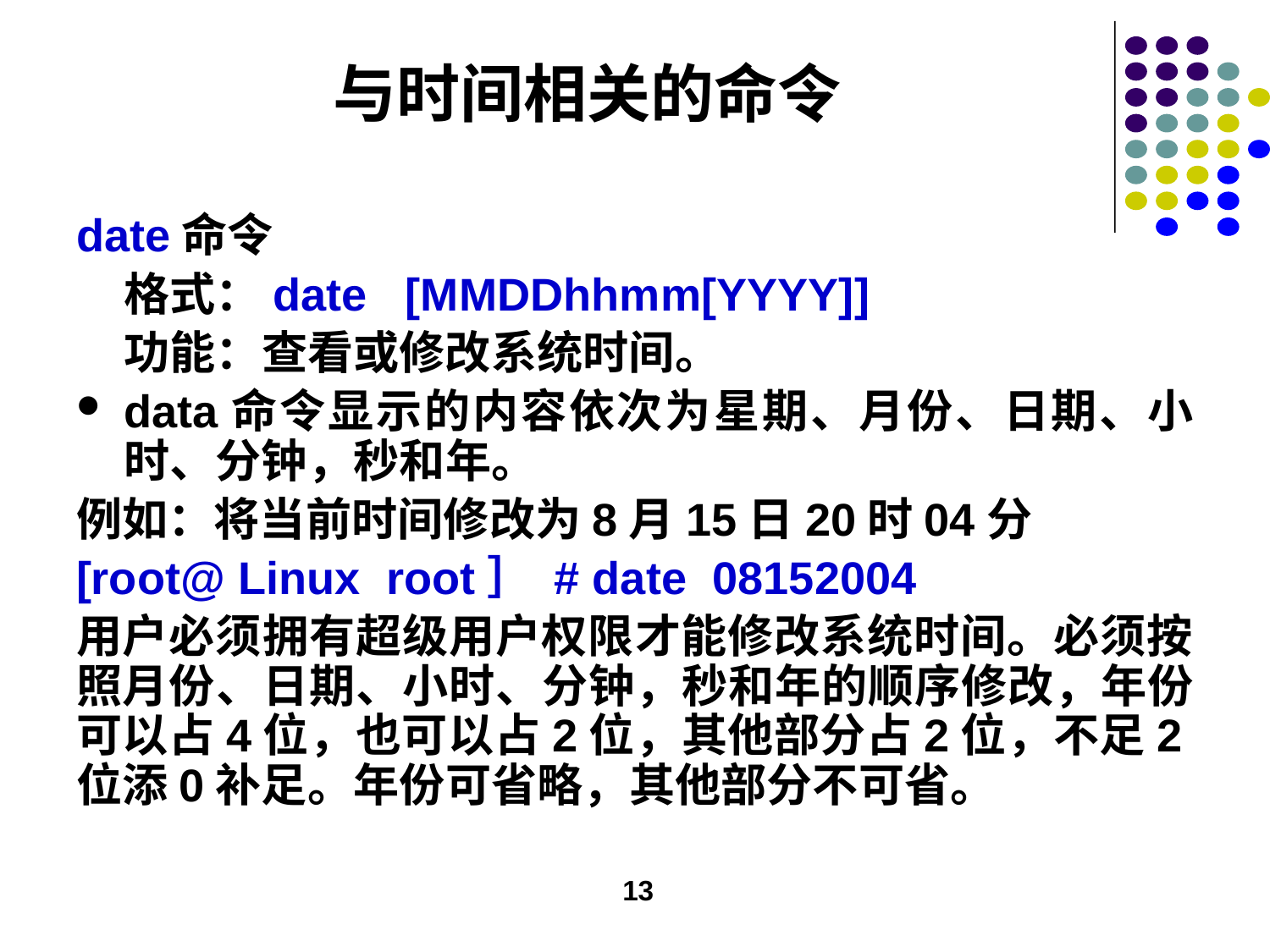

# 与时间相关的命令
date命令
格式：date   [MMDDhhmm[YYYY]]
功能：查看或修改系统时间。
data命令显示的内容依次为星期、月份、日期、小时、分钟，秒和年。
例如：将当前时间修改为8月15日20时04分
[root@ Linux  root］ # date  08152004
用户必须拥有超级用户权限才能修改系统时间。必须按照月份、日期、小时、分钟，秒和年的顺序修改，年份可以占4位，也可以占2位，其他部分占2位，不足2位添0补足。年份可省略，其他部分不可省。

13